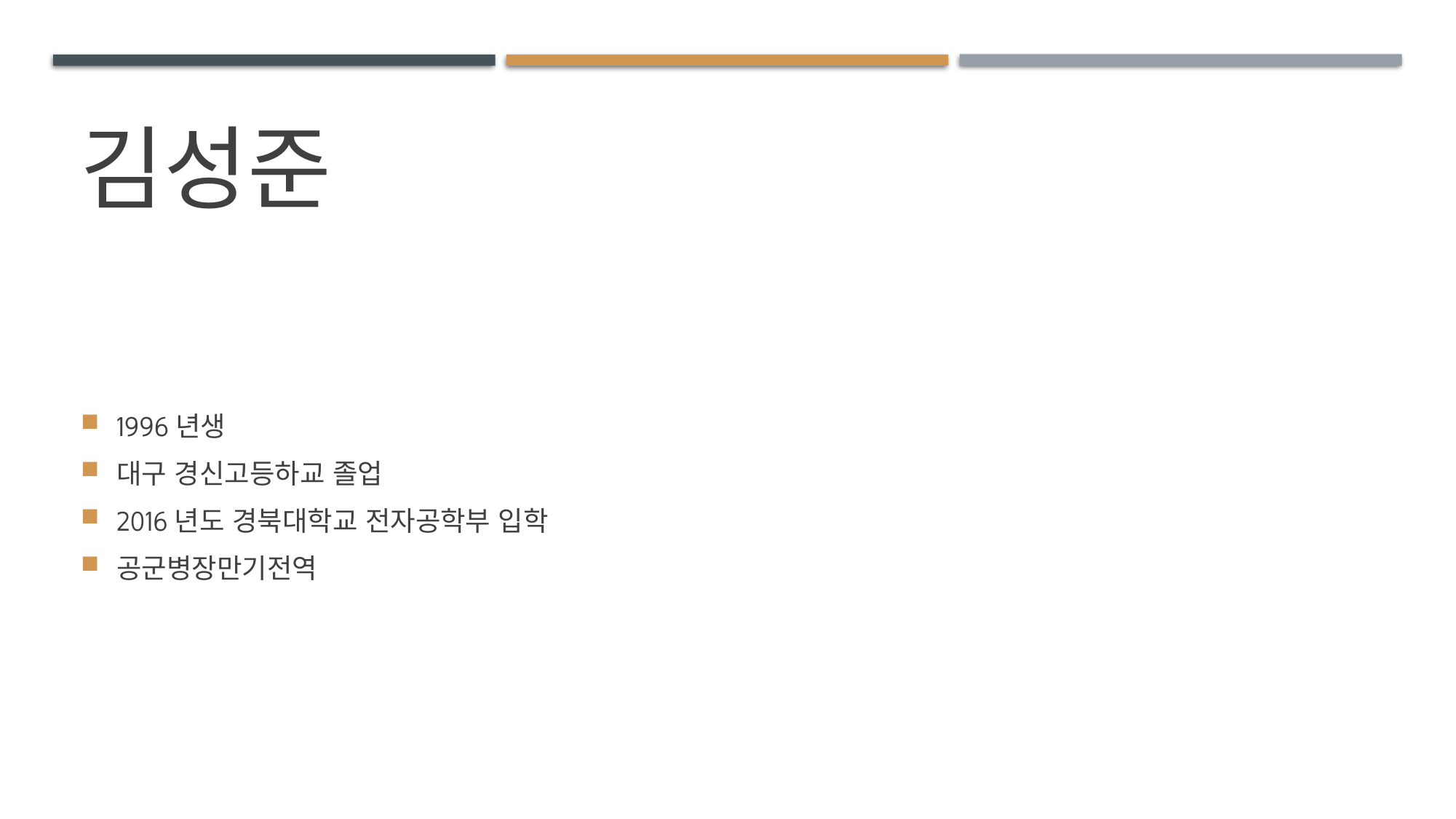

# 김성준
1996년생
대구 경신고등하교 졸업
2016년도 경북대학교 전자공학부 입학
공군병장만기전역